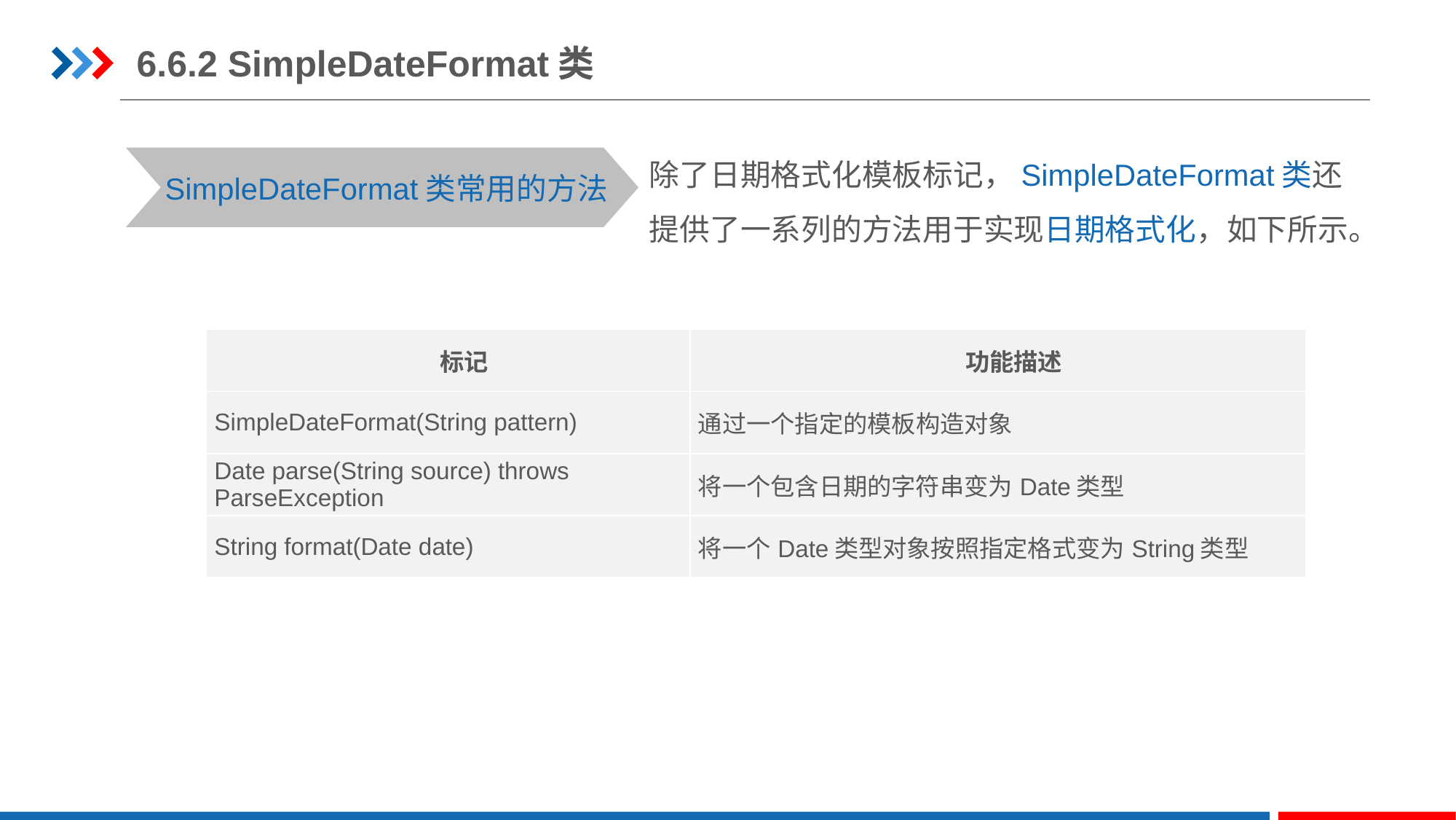

6.6.2 SimpleDateFormat类
除了日期格式化模板标记，SimpleDateFormat类还提供了一系列的方法用于实现日期格式化，如下所示。

SimpleDateFormat类常用的方法
| 标记 | 功能描述 |
| --- | --- |
| SimpleDateFormat(String pattern) | 通过一个指定的模板构造对象 |
| Date parse(String source) throws ParseException | 将一个包含日期的字符串变为Date类型 |
| String format(Date date) | 将一个Date类型对象按照指定格式变为String类型 |